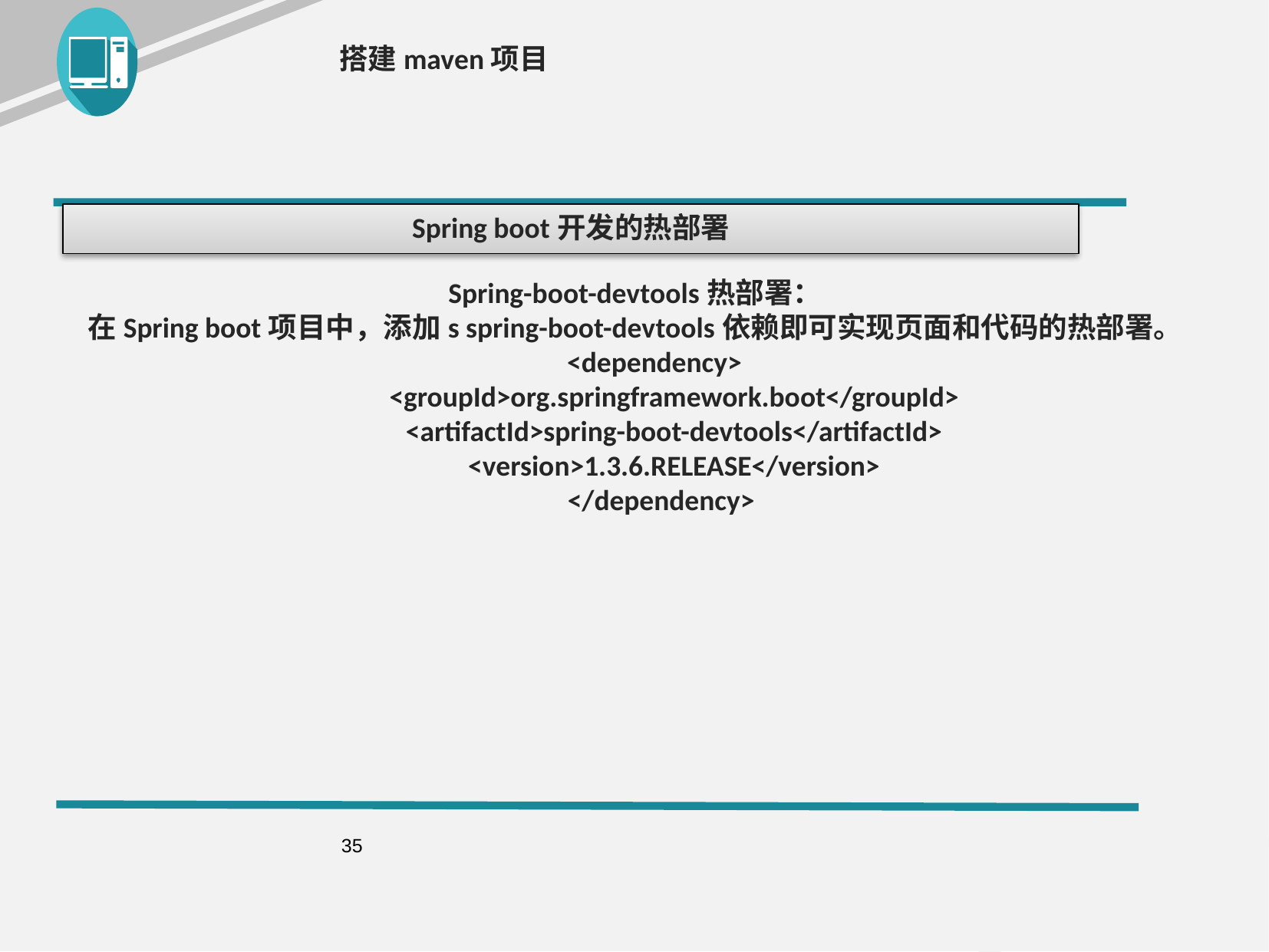

搭建maven项目

Spring boot开发的热部署

Spring-boot-devtools热部署：
在Spring boot项目中，添加s spring-boot-devtools依赖即可实现页面和代码的热部署。
      <dependency>
            <groupId>org.springframework.boot</groupId>
            <artifactId>spring-boot-devtools</artifactId>
            <version>1.3.6.RELEASE</version>
        </dependency>

35